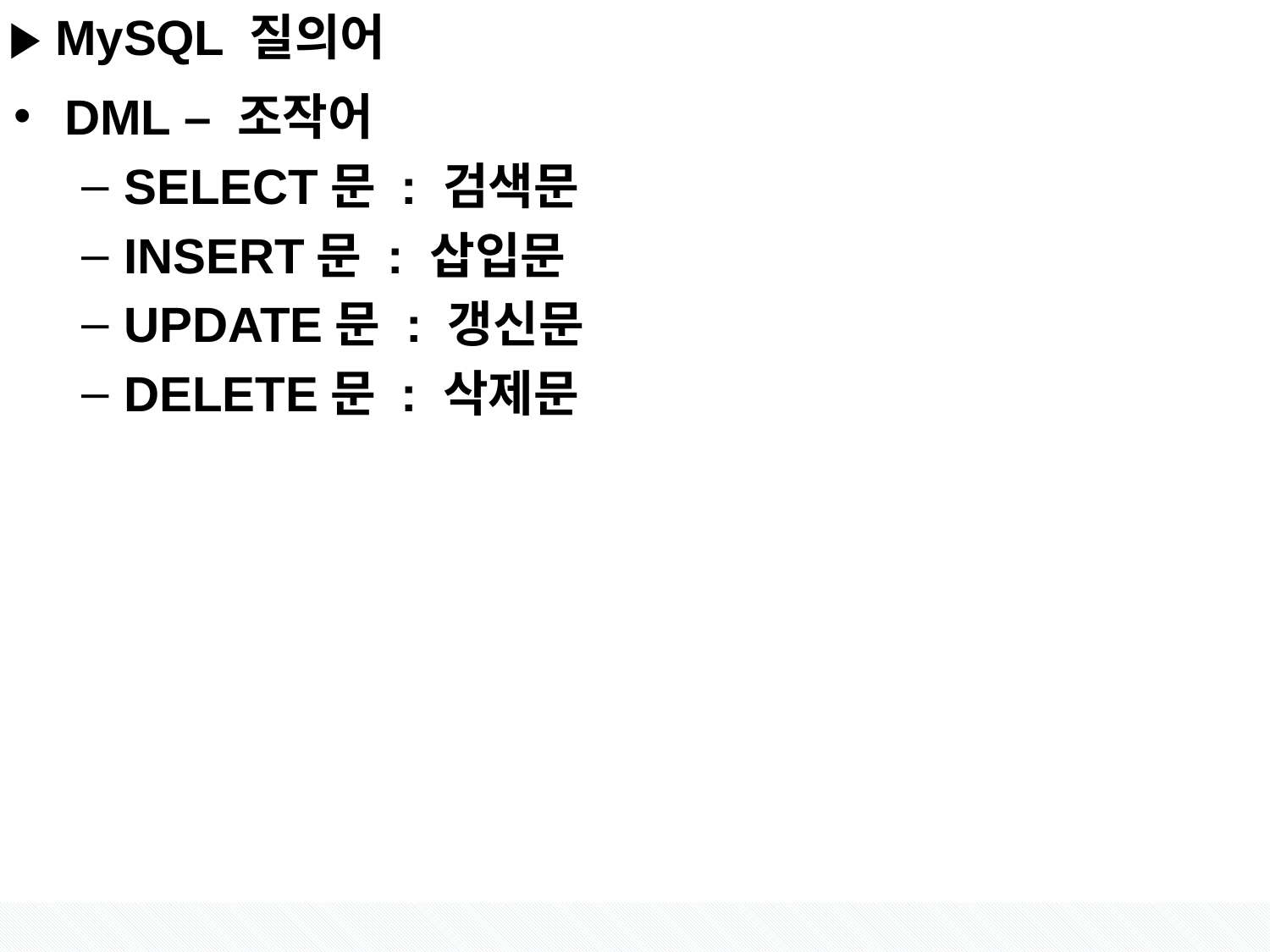

#
▶ MySQL 질의어
DML – 조작어
SELECT문 : 검색문
INSERT문 : 삽입문
UPDATE문 : 갱신문
DELETE문 : 삭제문